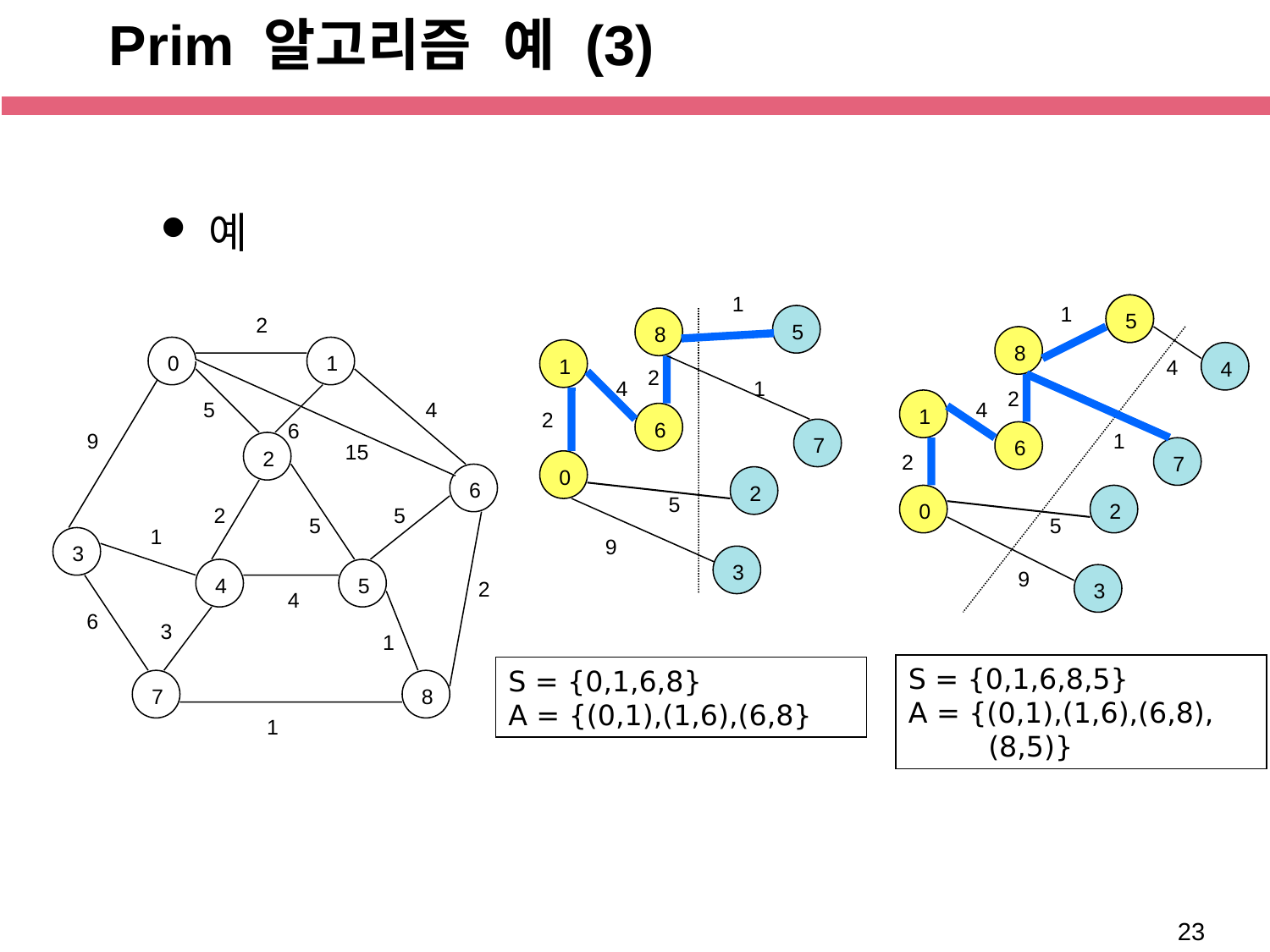

# Prim 알고리즘  예 (3)
예

1
5
8

1

6
7
0
2

3
2
4
1
2
5
9
1
3
5
2
0
1

5
4
6
9
2
15

6

2

5
5

1
3

4
5
2

4

6

3
1
7
8

1

8

4
4

2

1
4

6
1

7
2
0
2

5

9
3
S = {0,1,6,8,5}
A = {(0,1),(1,6),(6,8),
         (8,5)}
S = {0,1,6,8}
A = {(0,1),(1,6),(6,8}